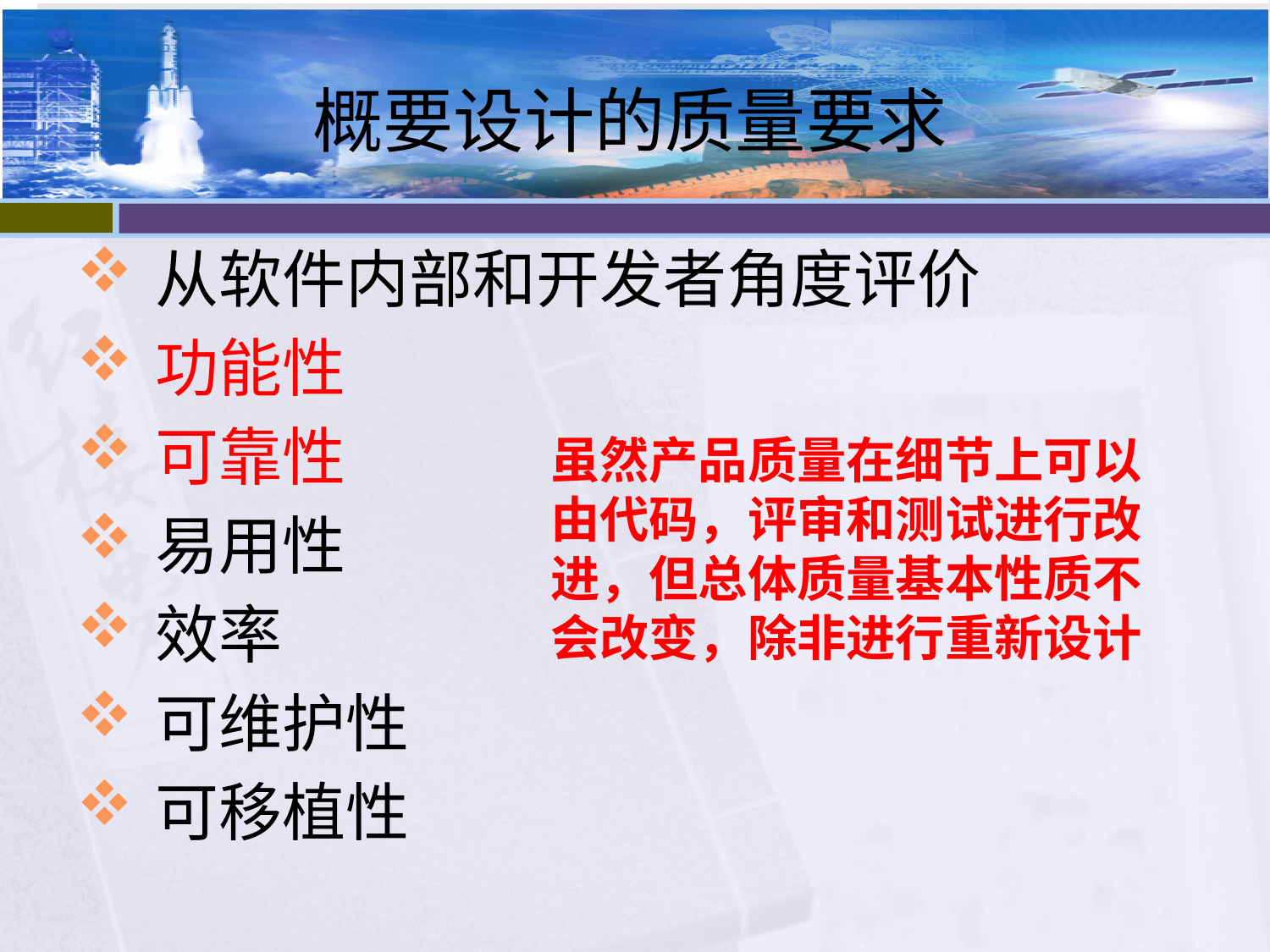

# 概要设计的质量要求

从软件内部和开发者角度评价
功能性
可靠性
易用性
效率
可维护性
可移植性

虽然产品质量在细节上可以由代码，评审和测试进行改进，但总体质量基本性质不会改变，除非进行重新设计